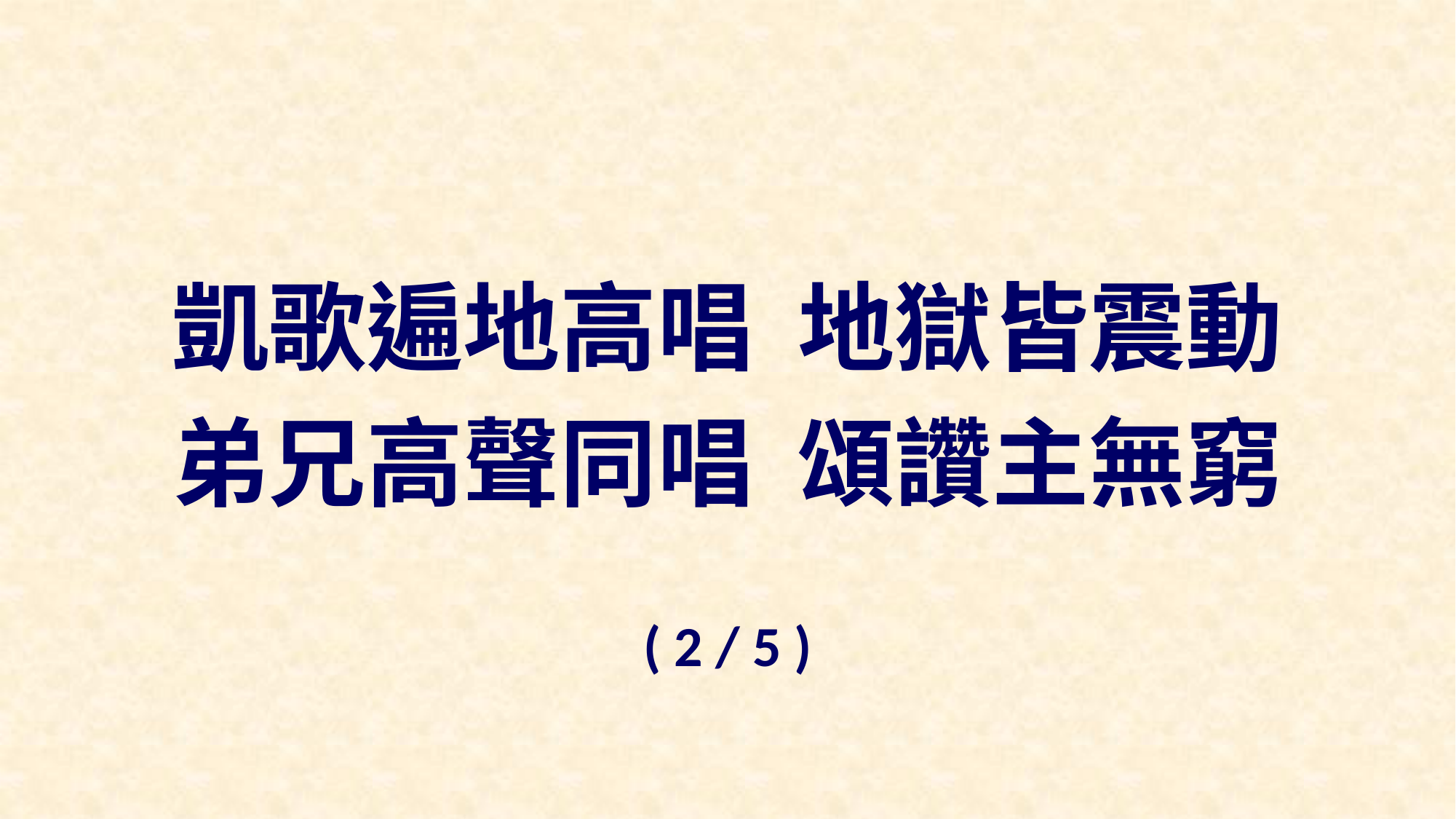

凱歌遍地高唱  地獄皆震動
弟兄高聲同唱  頌讚主無窮
( 2 / 5 )